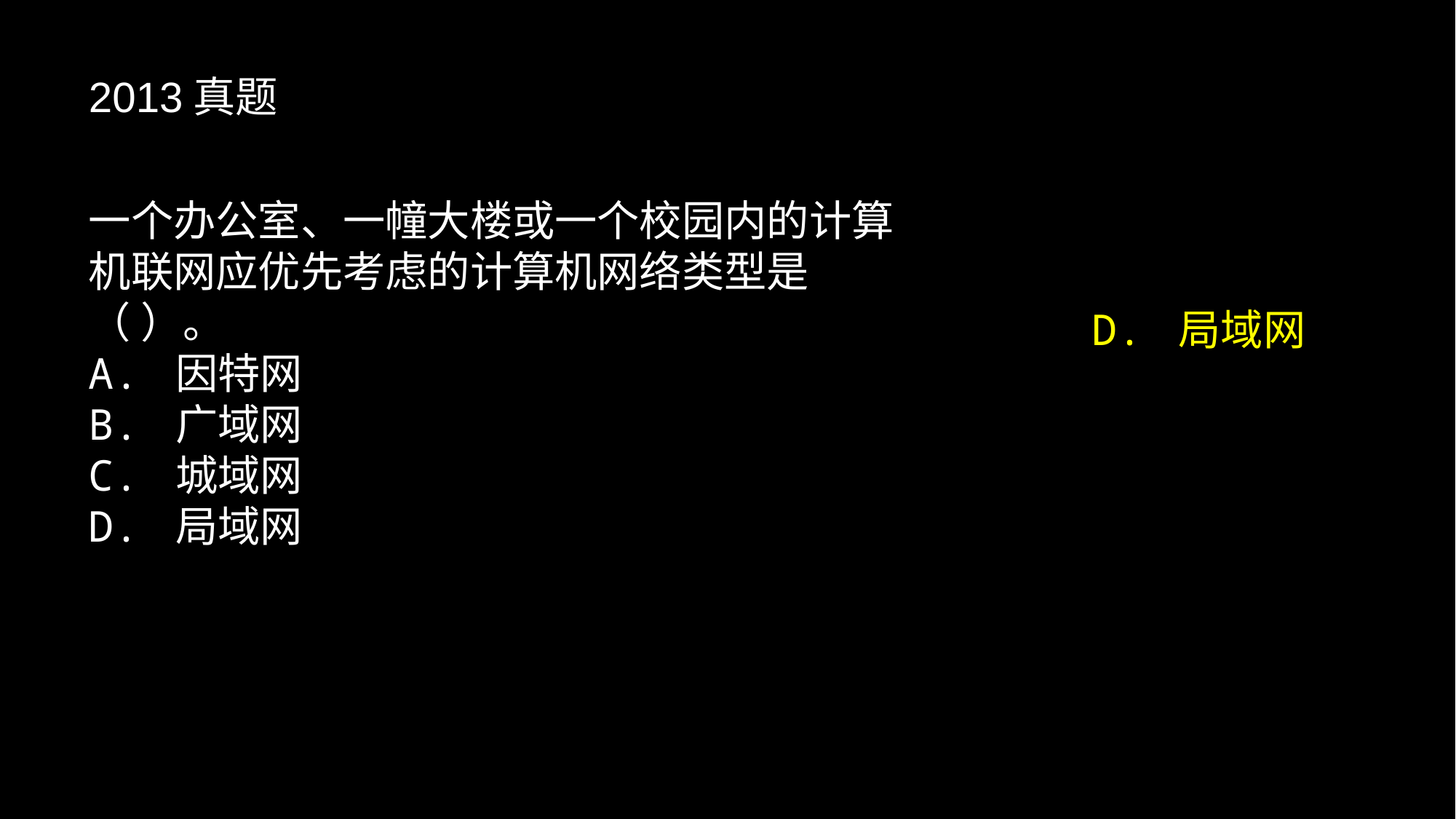

2013真题
#
一个办公室、一幢大楼或一个校园内的计算机联网应优先考虑的计算机网络类型是（ ）。
A. 因特网
B. 广域网
C. 城域网
D. 局域网
D. 局域网